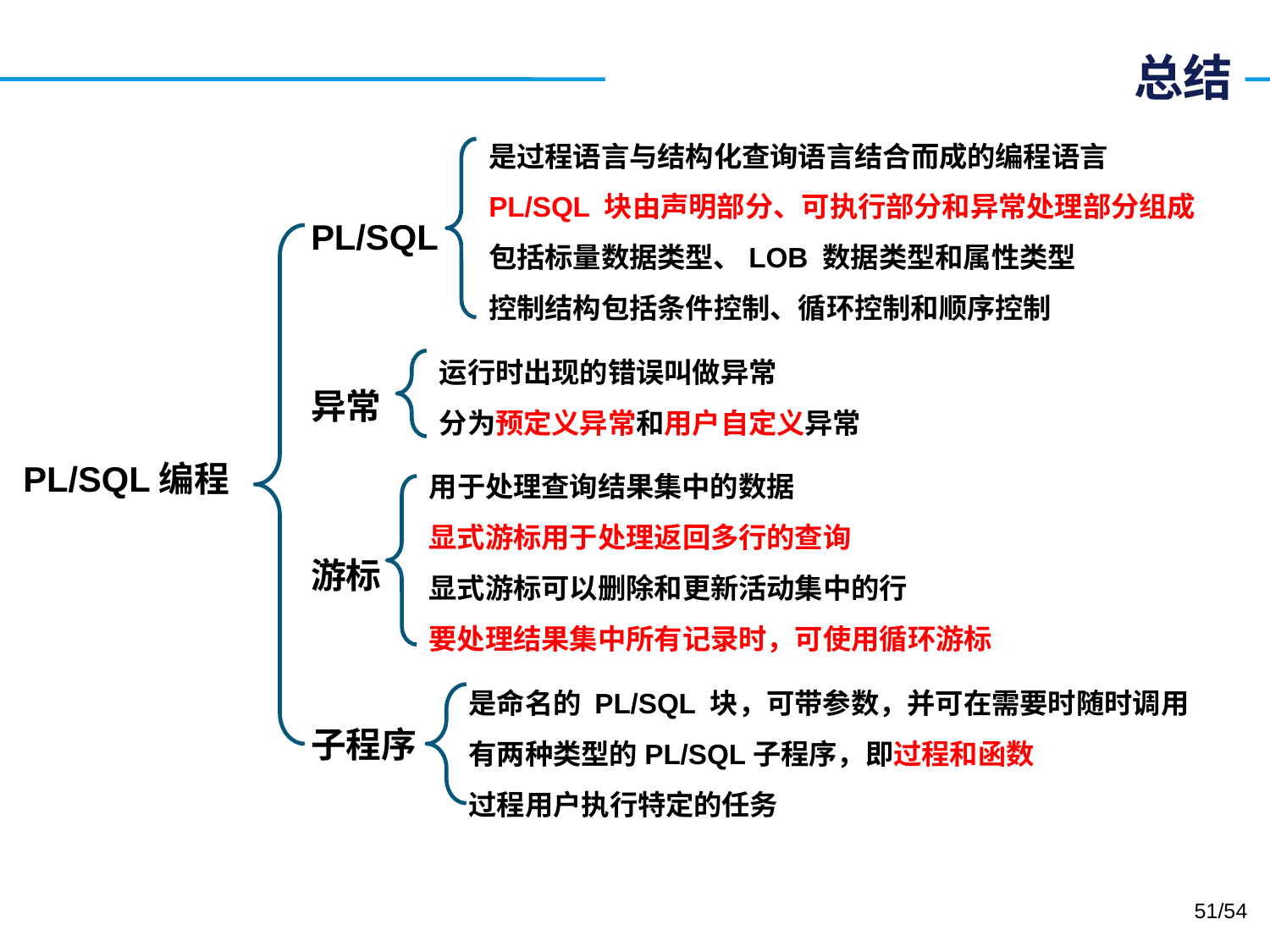

# 总结
是过程语言与结构化查询语言结合而成的编程语言
PL/SQL 块由声明部分、可执行部分和异常处理部分组成
包括标量数据类型、LOB 数据类型和属性类型
控制结构包括条件控制、循环控制和顺序控制

PL/SQL

异常

游标

子程序

运行时出现的错误叫做异常
分为预定义异常和用户自定义异常

用于处理查询结果集中的数据
显式游标用于处理返回多行的查询
显式游标可以删除和更新活动集中的行
要处理结果集中所有记录时，可使用循环游标
PL/SQL编程

是命名的 PL/SQL 块，可带参数，并可在需要时随时调用
有两种类型的PL/SQL子程序，即过程和函数
过程用户执行特定的任务

51/54